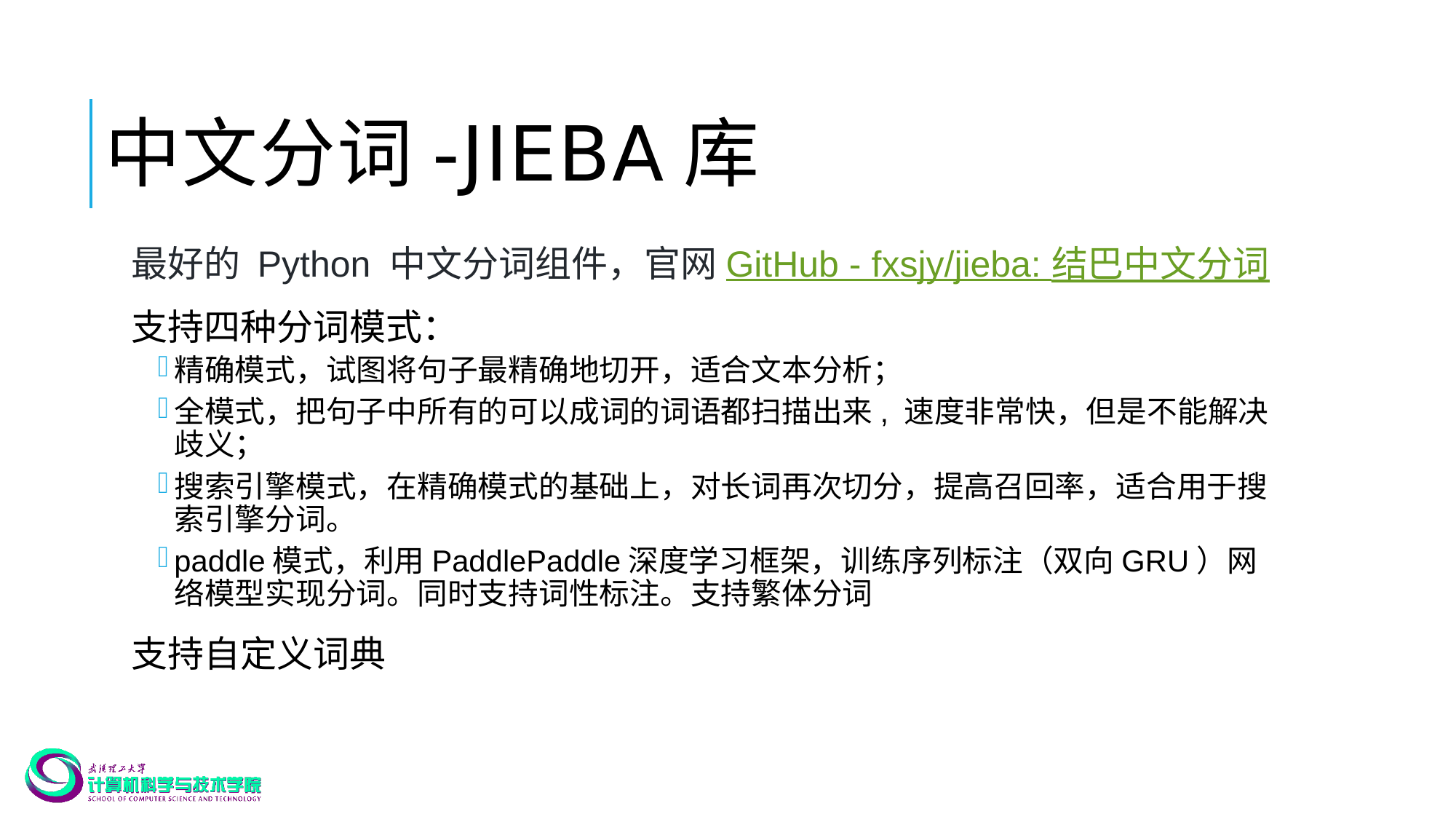

# 中文分词-Jieba库
最好的 Python 中文分词组件，官网GitHub - fxsjy/jieba: 结巴中文分词
支持四种分词模式：
精确模式，试图将句子最精确地切开，适合文本分析；
全模式，把句子中所有的可以成词的词语都扫描出来, 速度非常快，但是不能解决歧义；
搜索引擎模式，在精确模式的基础上，对长词再次切分，提高召回率，适合用于搜索引擎分词。
paddle模式，利用PaddlePaddle深度学习框架，训练序列标注（双向GRU）网络模型实现分词。同时支持词性标注。支持繁体分词
支持自定义词典